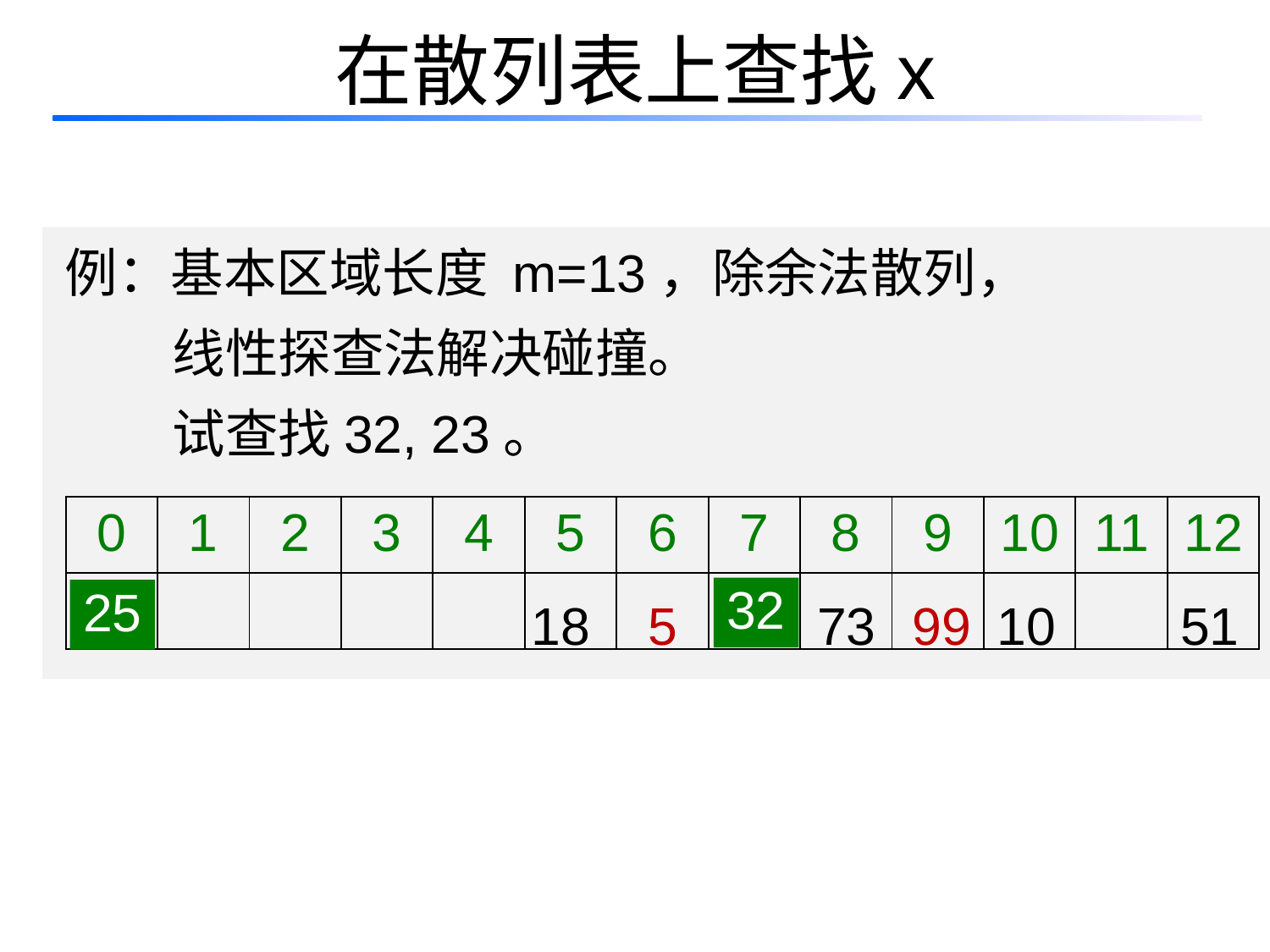

# 在散列表上查找x

例：基本区域长度 m=13，除余法散列，
        线性探查法解决碰撞。
        试查找32, 23。

| 0 | 1 | 2 | 3 | 4 | 5 | 6 | 7 | 8 | 9 | 10 | 11 | 12 |
| --- | --- | --- | --- | --- | --- | --- | --- | --- | --- | --- | --- | --- |
|  |  |  |  |  |  |  |  |  |  |  |  |  |
18
5
73
99
10
51
32
25